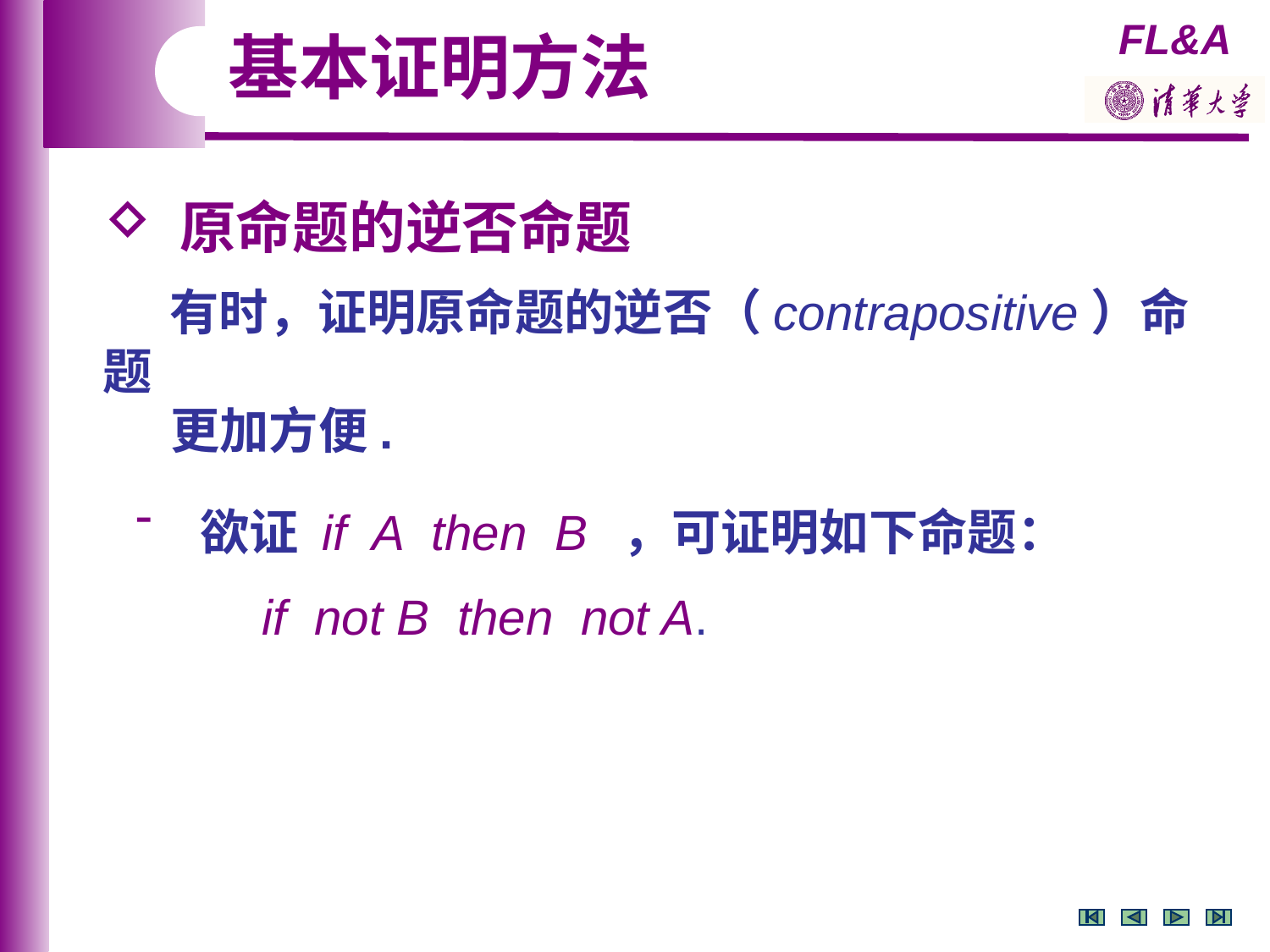

基本证明方法
 原命题的逆否命题

      有时，证明原命题的逆否（contrapositive）命题
     更加方便.

  欲证 if  A  then  B ，可证明如下命题：

       if  not B  then  not A.